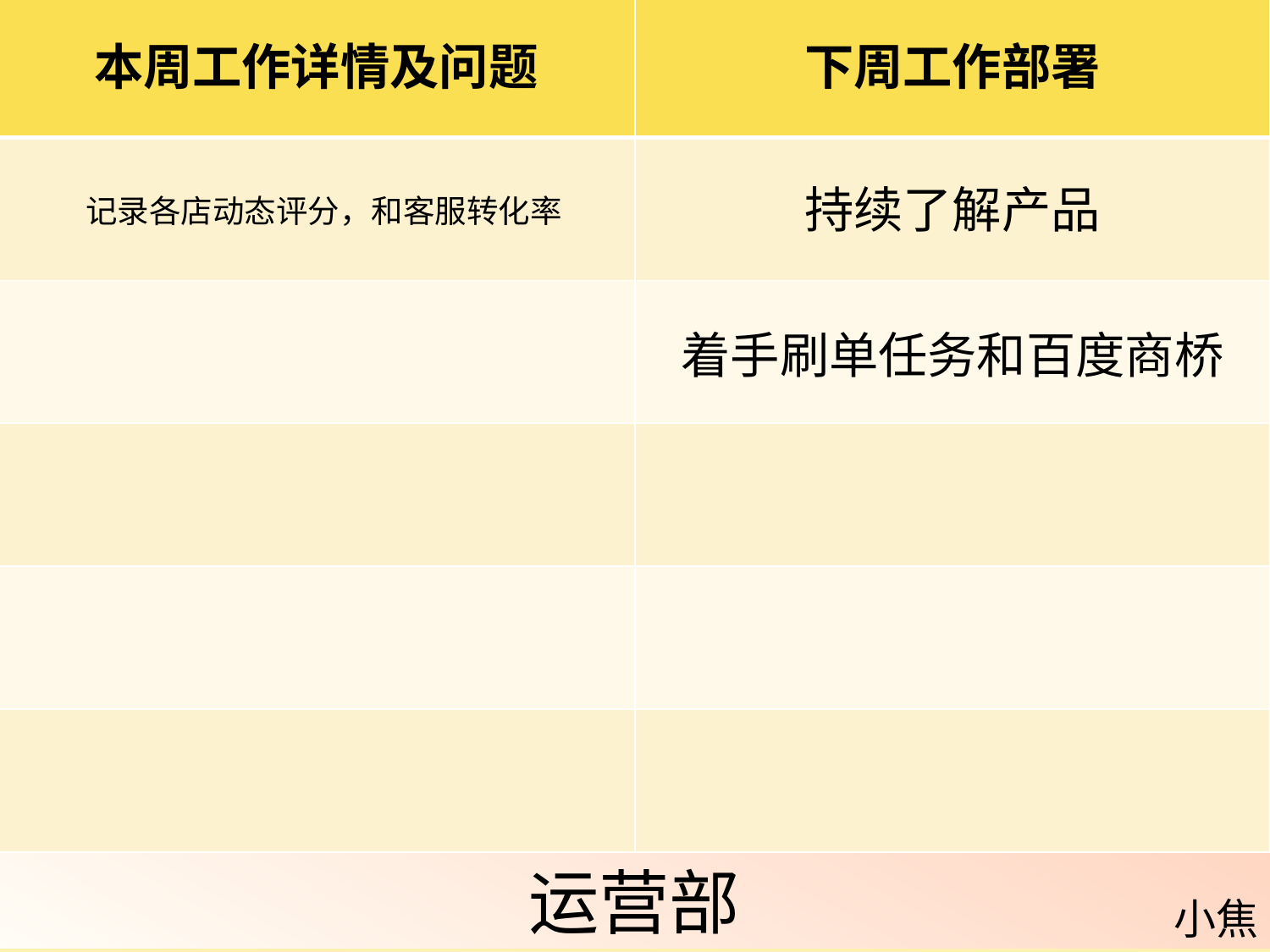

| 本周工作详情及问题 | 下周工作部署 |
| --- | --- |
| 记录各店动态评分，和客服转化率 | 持续了解产品 |
|  | 着手刷单任务和百度商桥 |
|  |  |
|  |  |
|  |  |
运营部
小焦